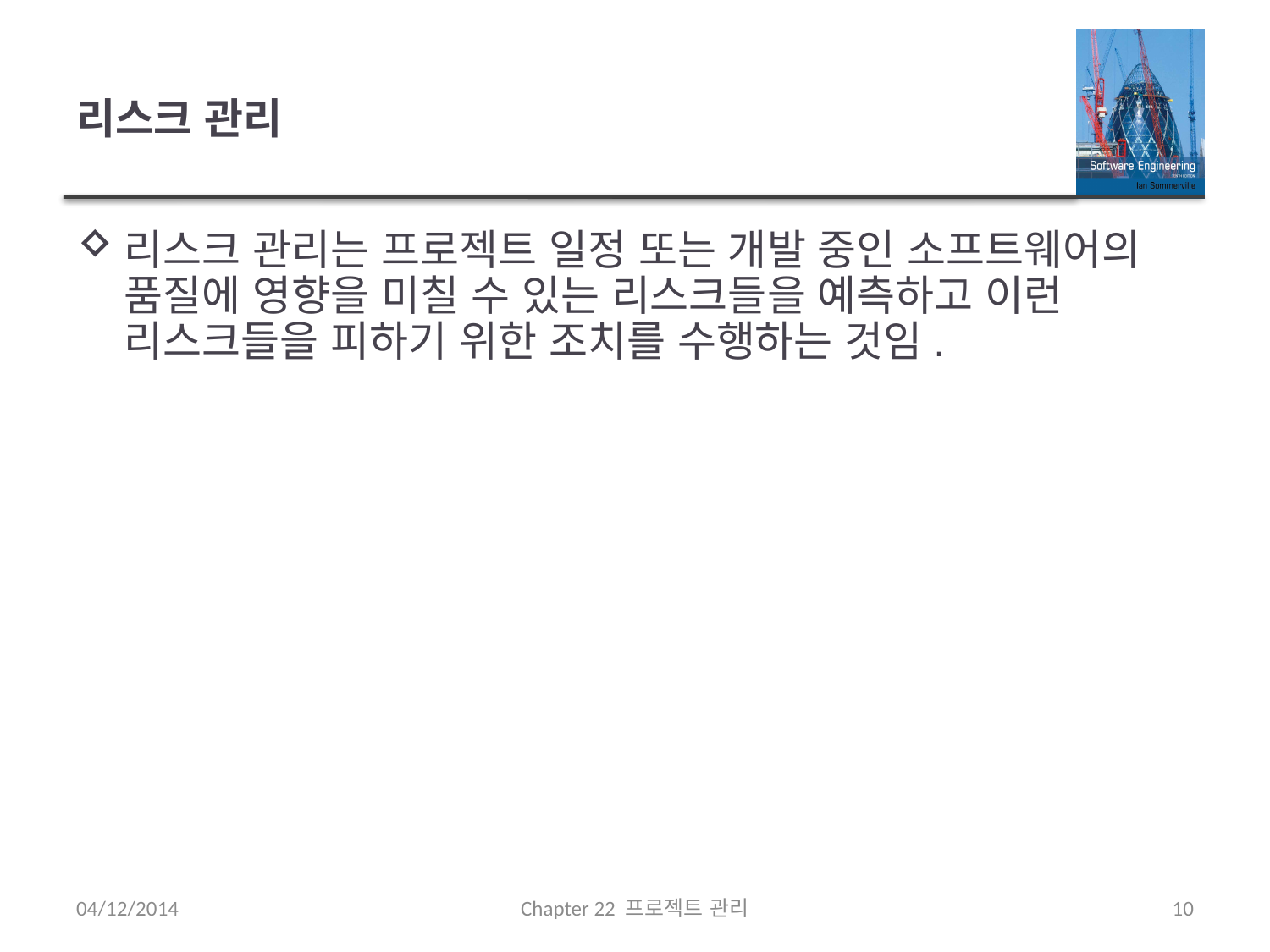

# 리스크 관리
리스크 관리는 프로젝트 일정 또는 개발 중인 소프트웨어의 품질에 영향을 미칠 수 있는 리스크들을 예측하고 이런 리스크들을 피하기 위한 조치를 수행하는 것임.
04/12/2014
Chapter 22 프로젝트 관리
10